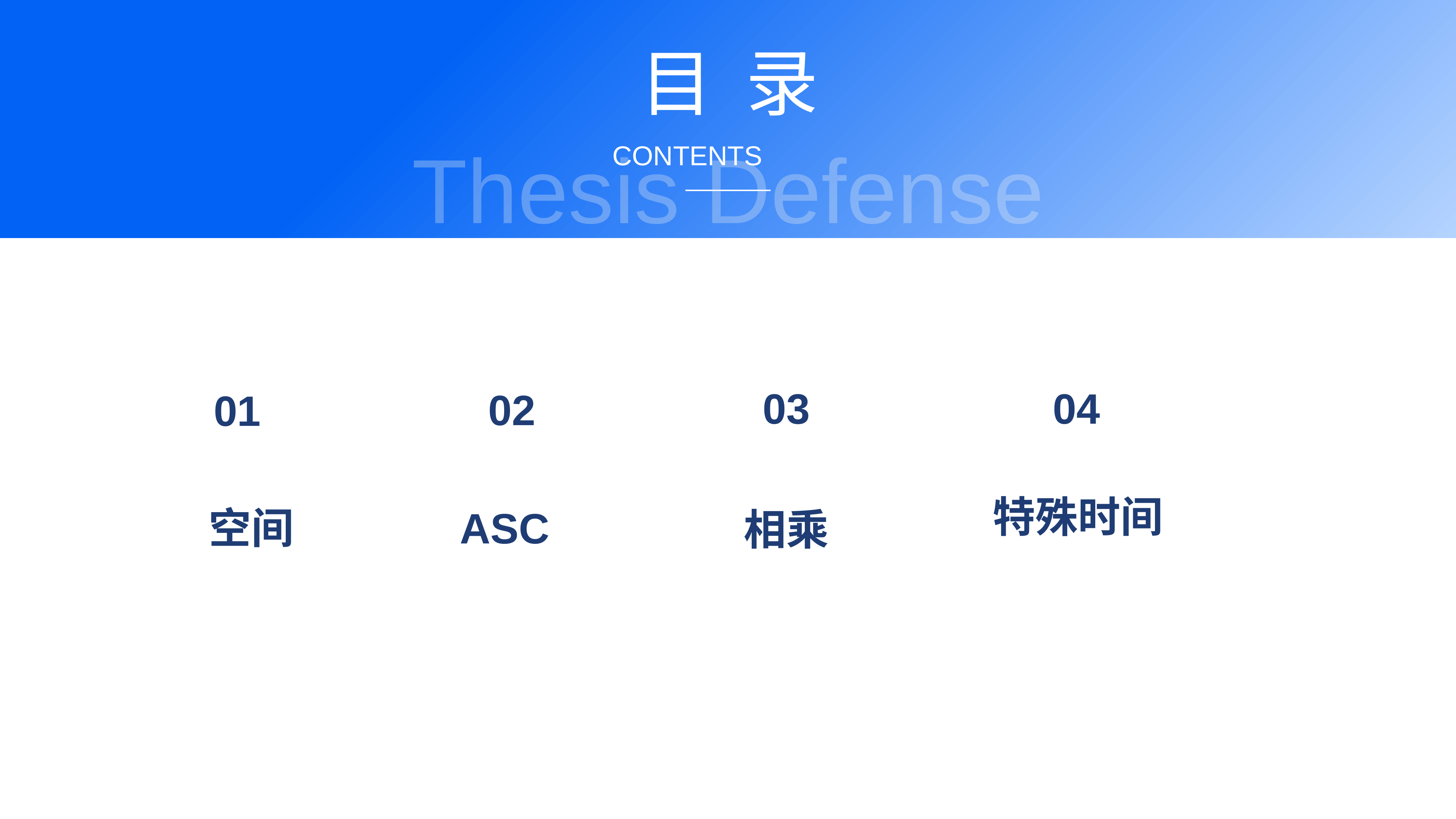

目  录
Thesis Defense
CONTENTS
04
03
02
01
特殊时间
空间
ASC
相乘